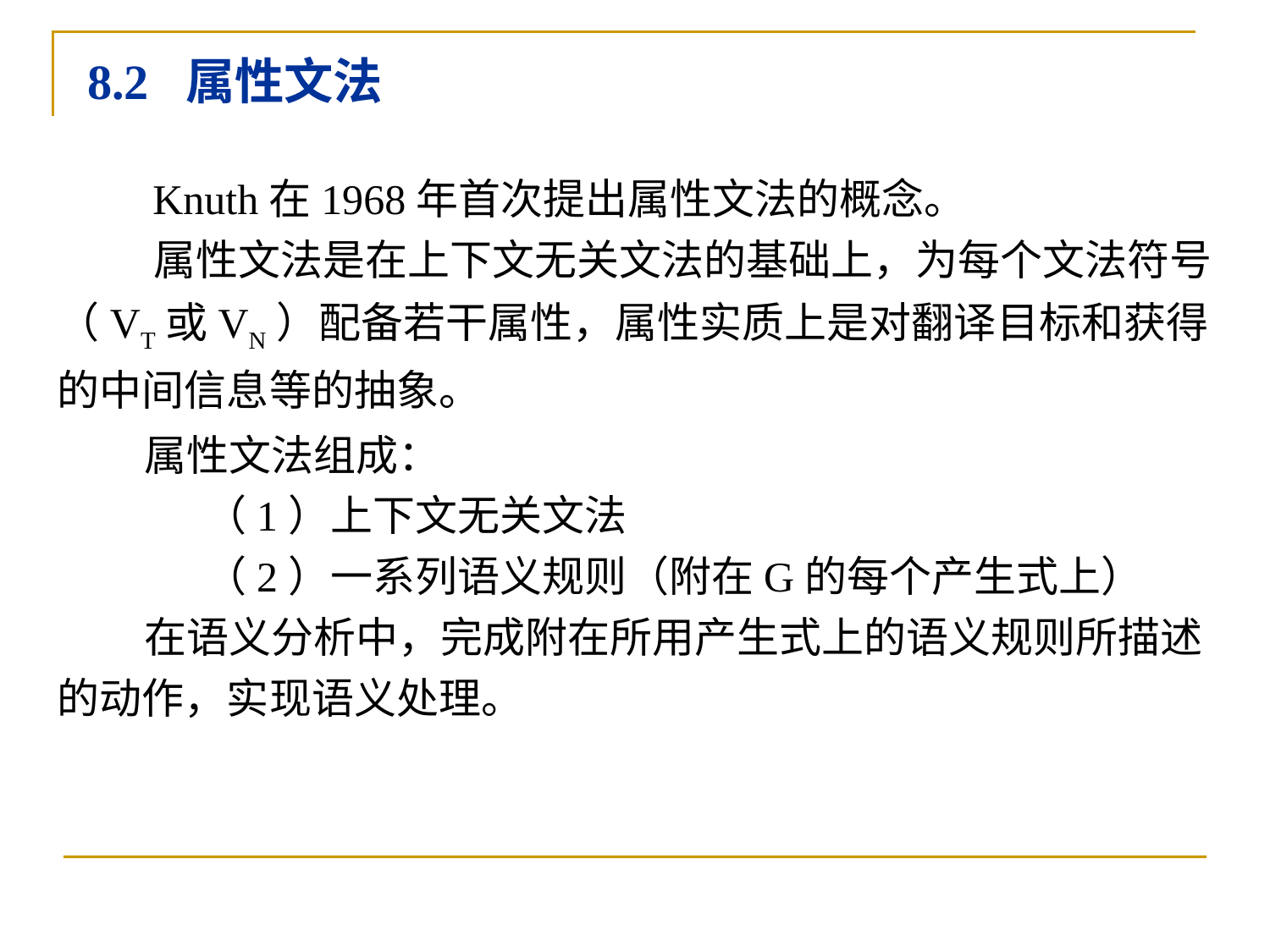

8.2  属性文法
         Knuth在1968年首次提出属性文法的概念。
         属性文法是在上下文无关文法的基础上，为每个文法符号（VT或VN）配备若干属性，属性实质上是对翻译目标和获得的中间信息等的抽象。
        属性文法组成：
	 （1）上下文无关文法
	 （2）一系列语义规则（附在G的每个产生式上）
        在语义分析中，完成附在所用产生式上的语义规则所描述的动作，实现语义处理。
18